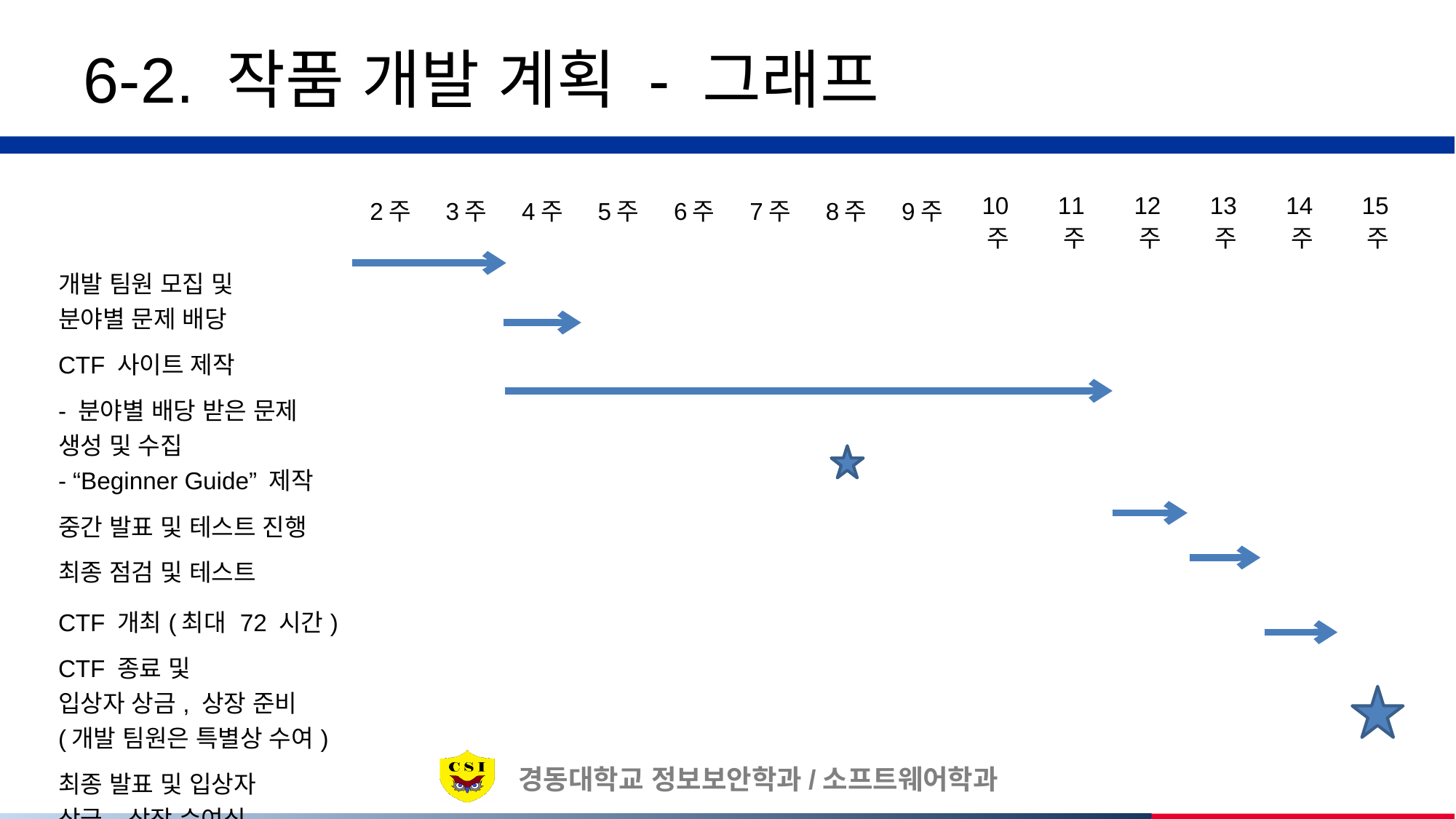

# 6-2. 작품 개발 계획 - 그래프
|  | 2주 | 3주 | 4주 | 5주 | 6주 | 7주 | 8주 | 9주 | 10주 | 11주 | 12주 | 13주 | 14주 | 15주 |
| --- | --- | --- | --- | --- | --- | --- | --- | --- | --- | --- | --- | --- | --- | --- |
| 개발 팀원 모집 및 분야별 문제 배당 |  |  |  |  |  |  |  |  |  |  |  |  |  |  |
| CTF 사이트 제작 |  |  |  |  |  |  |  |  |  |  |  |  |  |  |
| - 분야별 배당 받은 문제 생성 및 수집 - “Beginner Guide” 제작 |  |  |  |  |  |  |  |  |  |  |  |  |  |  |
| 중간 발표 및 테스트 진행 |  |  |  |  |  |  |  |  |  |  |  |  |  |  |
| 최종 점검 및 테스트 |  |  |  |  |  |  |  |  |  |  |  |  |  |  |
| CTF 개최(최대 72 시간) |  |  |  |  |  |  |  |  |  |  |  |  |  |  |
| CTF 종료 및 입상자 상금, 상장 준비 (개발 팀원은 특별상 수여) |  |  |  |  |  |  |  |  |  |  |  |  |  |  |
| 최종 발표 및 입상자 상금, 상장 수여식 |  |  |  |  |  |  |  |  |  |  |  |  |  |  |